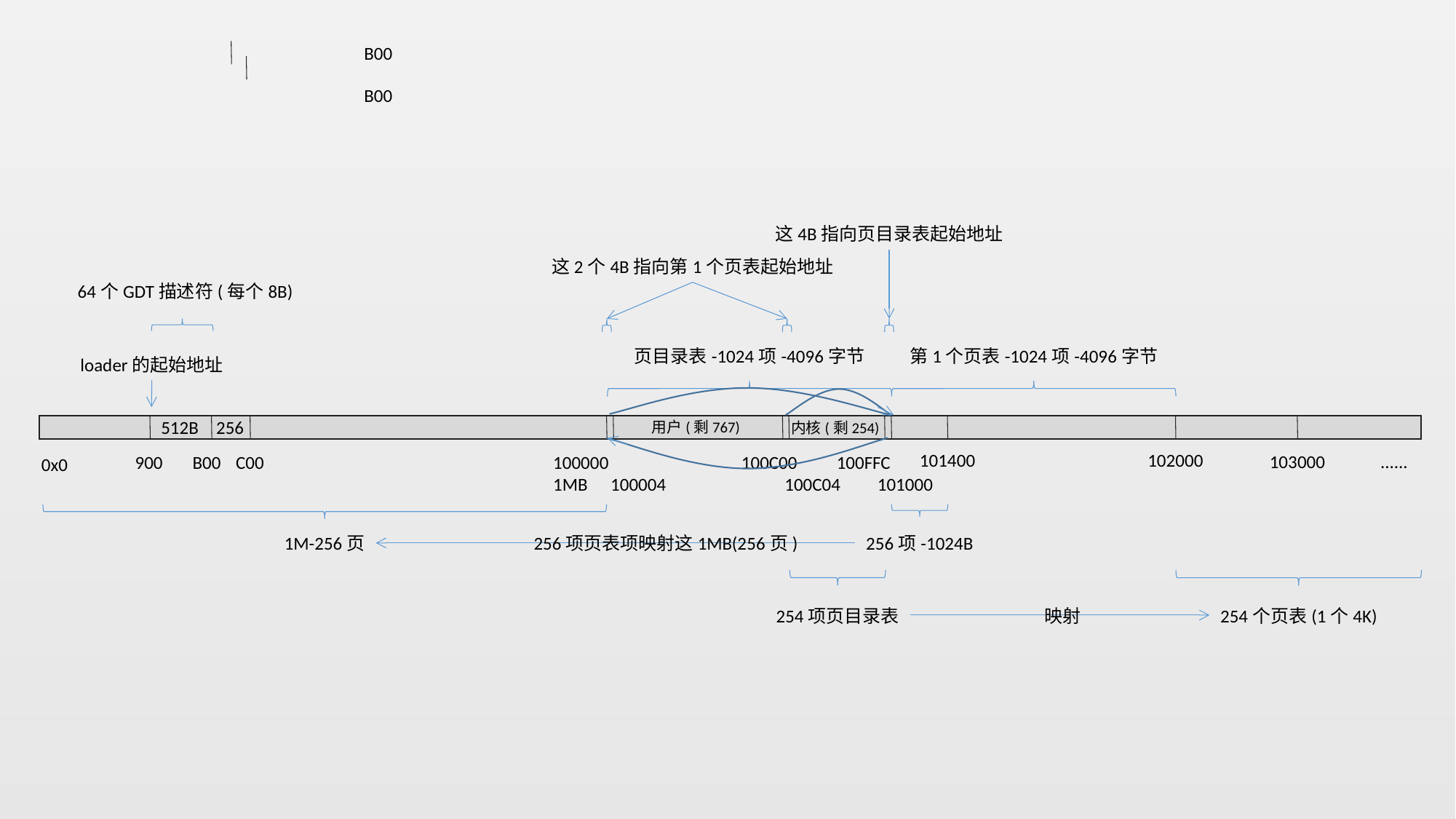

B00
B00
这4B指向页目录表起始地址

这2个4B指向第1个页表起始地址
64个GDT描述符(每个8B)

页目录表-1024项-4096字节
第1个页表-1024项-4096字节
loader的起始地址

512B
256
用户(剩767)
内核(剩254)

101400
102000
103000
......
900
B00
C00
100000
1MB
100C00
100FFC
0x0

100004
100C04
101000

1M-256页
256项页表项映射这1MB(256页)
256项-1024B

254项页目录表
映射
254个页表(1个4K)